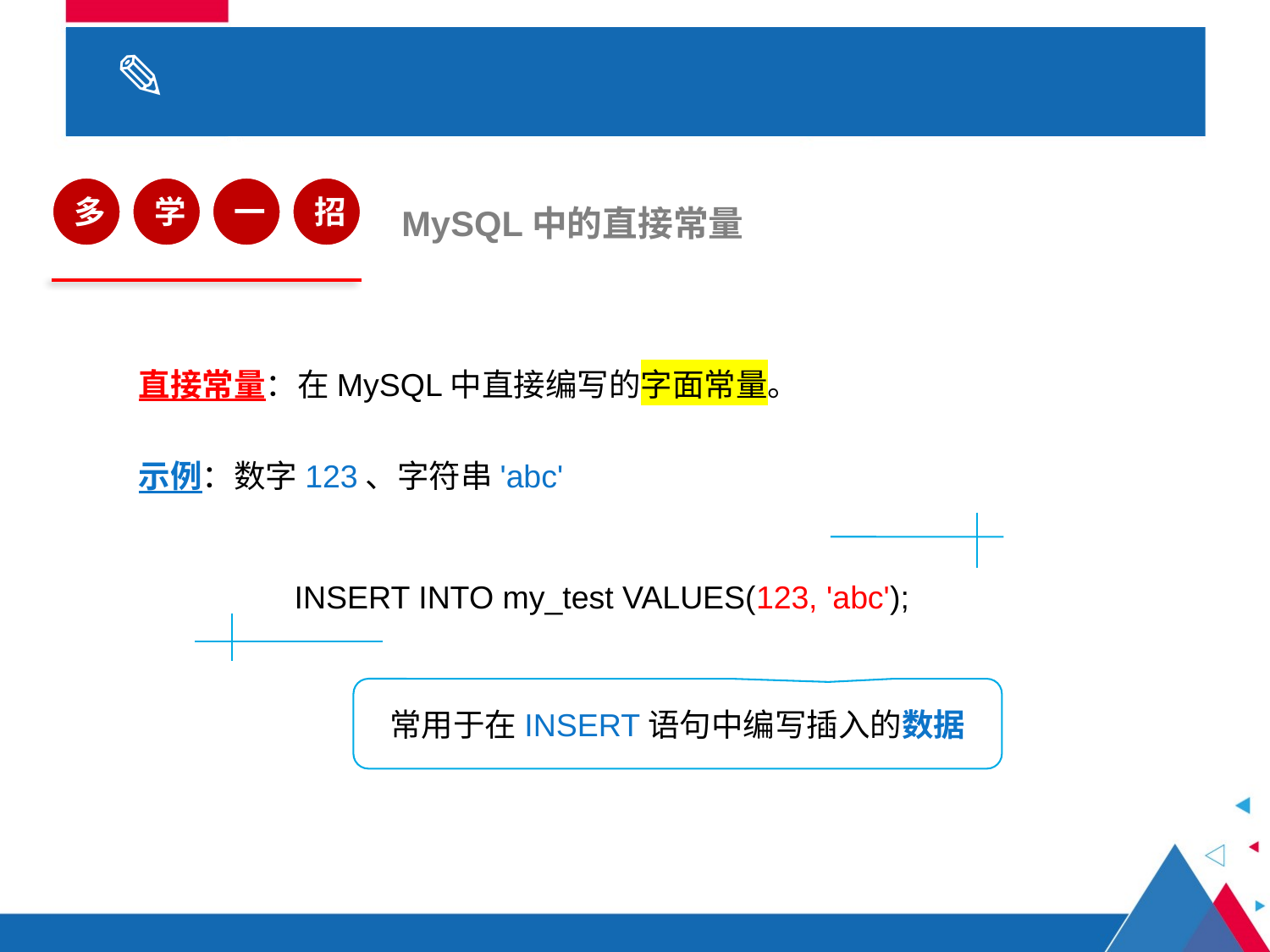

# 3.1 数据类型
多
学
一
招
MySQL中的直接常量
直接常量：在MySQL中直接编写的字面常量。

示例：数字123、字符串'abc'
INSERT INTO my_test VALUES(123, 'abc');
常用于在INSERT语句中编写插入的数据